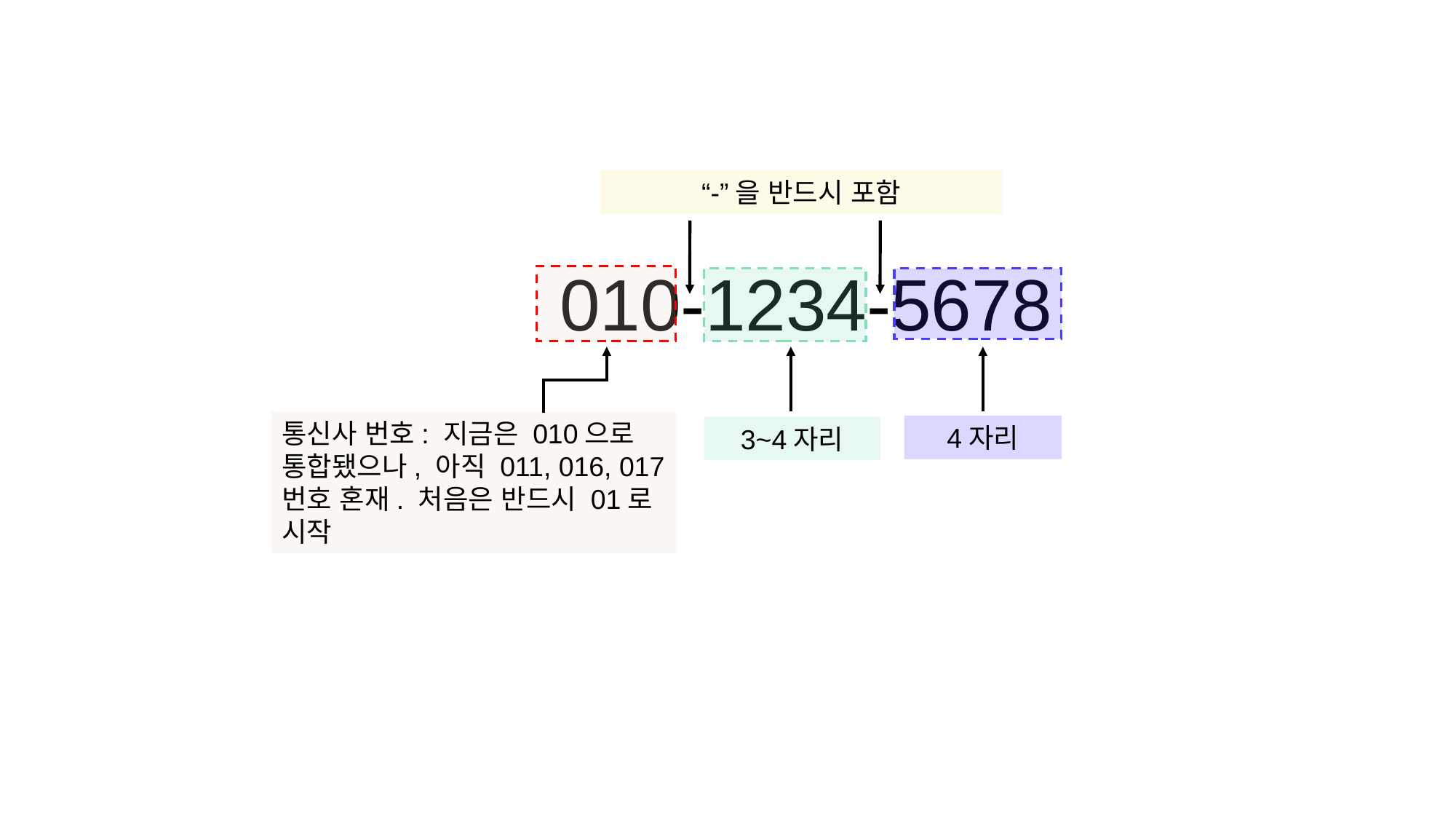

“-”을 반드시 포함
010-1234-5678

통신사 번호: 지금은 010으로 통합됐으나, 아직 011, 016, 017 번호 혼재. 처음은 반드시 01로 시작
4자리
3~4자리